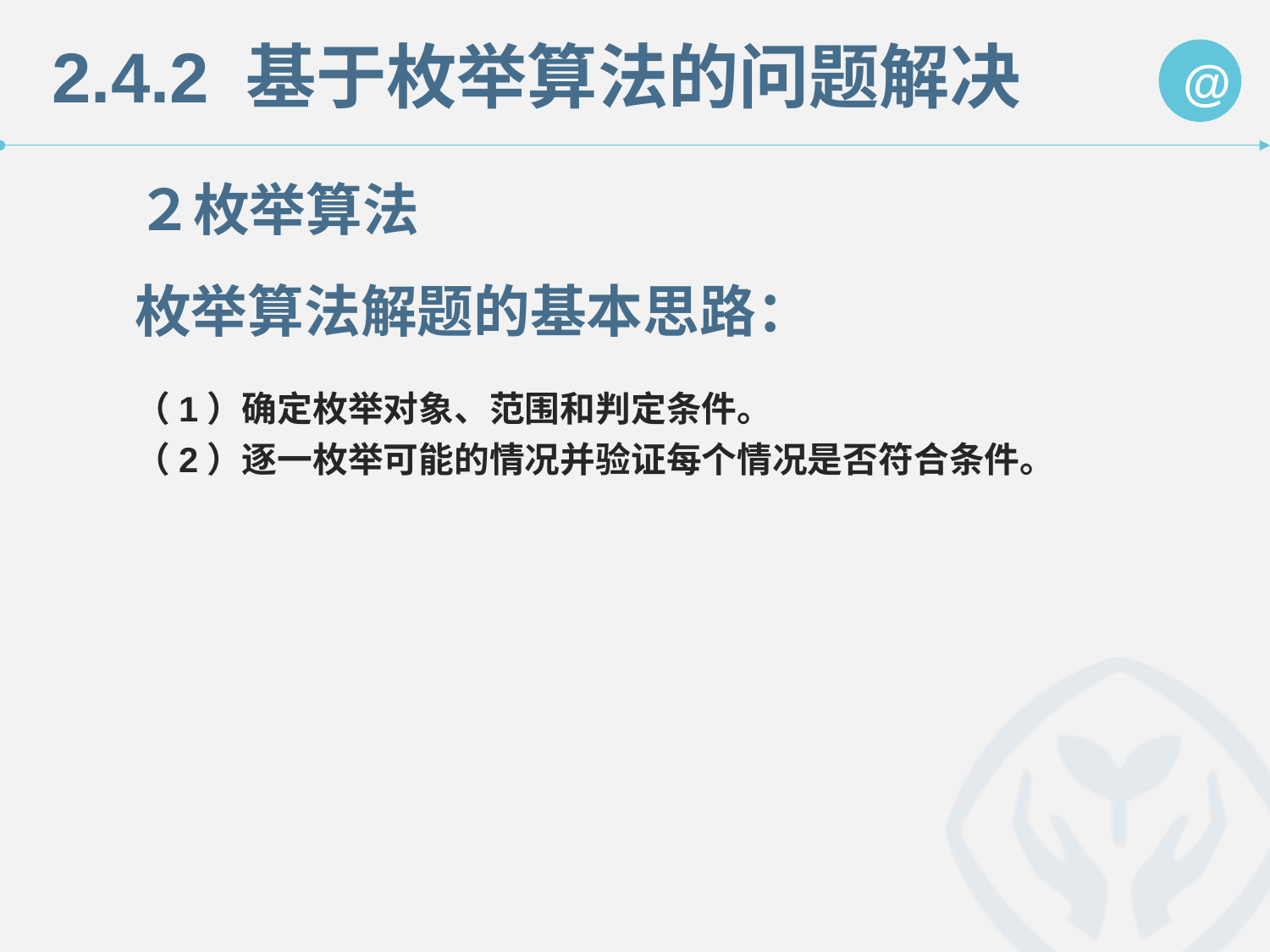

2.4.2 基于枚举算法的问题解决
２枚举算法
枚举算法解题的基本思路：
（1）确定枚举对象、范围和判定条件。
（2）逐一枚举可能的情况并验证每个情况是否符合条件。